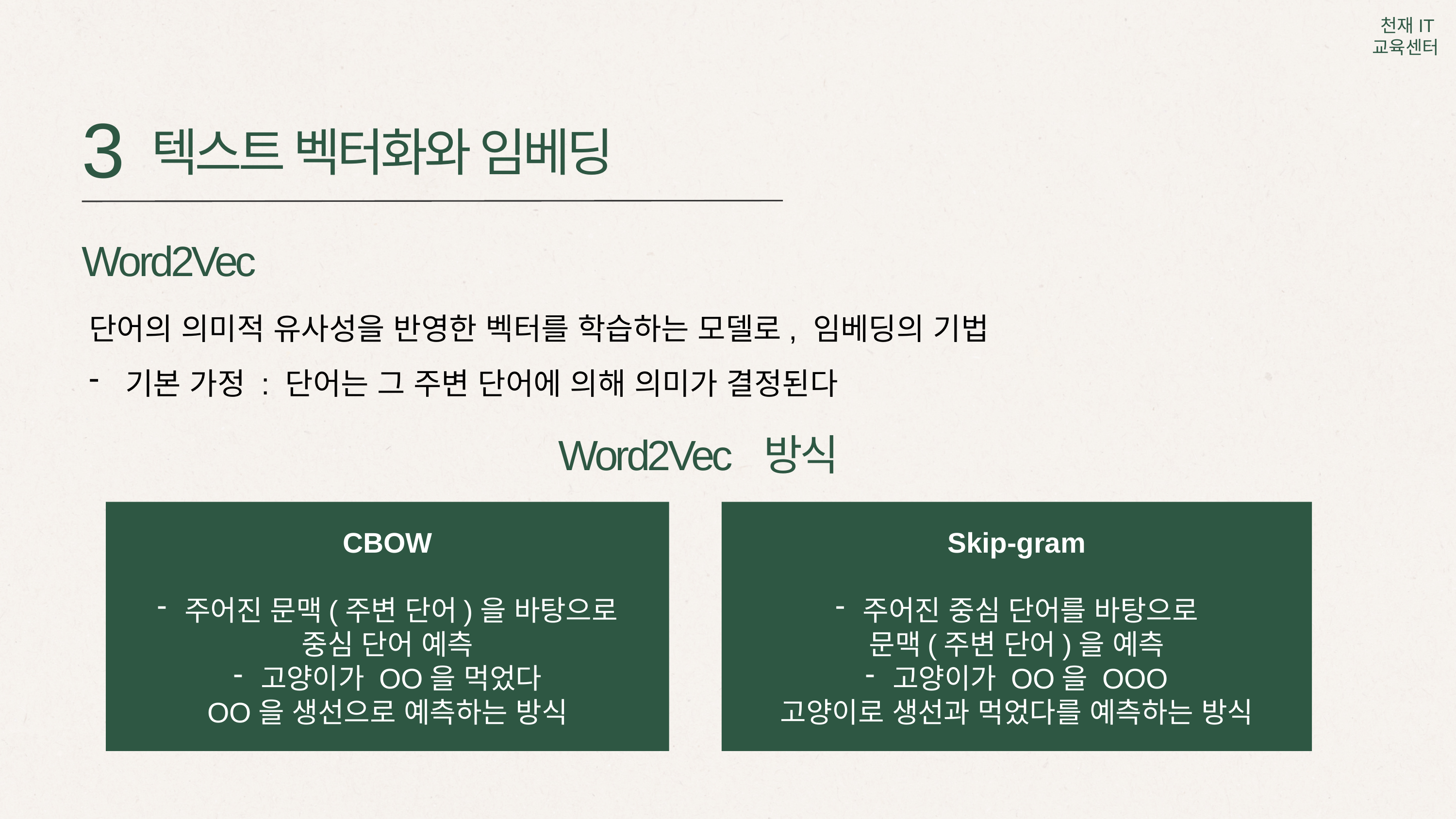

3
텍스트 벡터화와 임베딩

Word2Vec
단어의 의미적 유사성을 반영한 벡터를 학습하는 모델로, 임베딩의 기법
기본 가정 : 단어는 그 주변 단어에 의해 의미가 결정된다
Word2Vec  방식
CBOW

주어진 문맥(주변 단어)을 바탕으로
중심 단어 예측
고양이가 OO을 먹었다
OO을 생선으로 예측하는 방식
Skip-gram

주어진 중심 단어를 바탕으로
문맥(주변 단어)을 예측
고양이가 OO을 OOO
고양이로 생선과 먹었다를 예측하는 방식